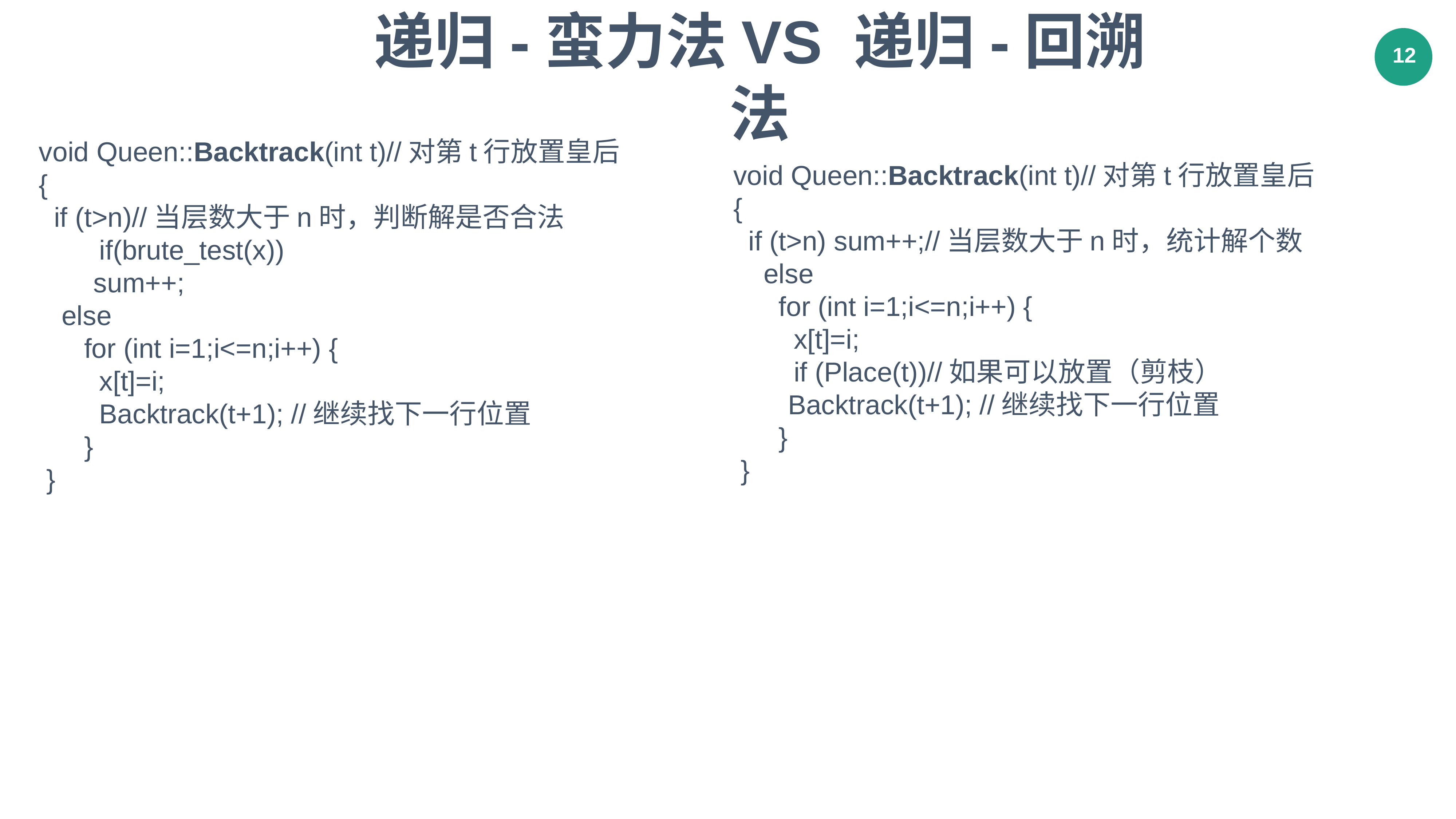

递归-蛮力法VS 递归-回溯法

void Queen::Backtrack(int t)//对第t行放置皇后
{
  if (t>n) sum++;//当层数大于n时，统计解个数
    else
      for (int i=1;i<=n;i++) {
        x[t]=i;
        if (Place(t))//如果可以放置（剪枝）
	Backtrack(t+1); //继续找下一行位置
      }
 }
void Queen::Backtrack(int t)//对第t行放置皇后
{
  if (t>n)//当层数大于n时，判断解是否合法
        if(brute_test(x))
	sum++;
   else
      for (int i=1;i<=n;i++) {
        x[t]=i;
        Backtrack(t+1); //继续找下一行位置
      }
 }